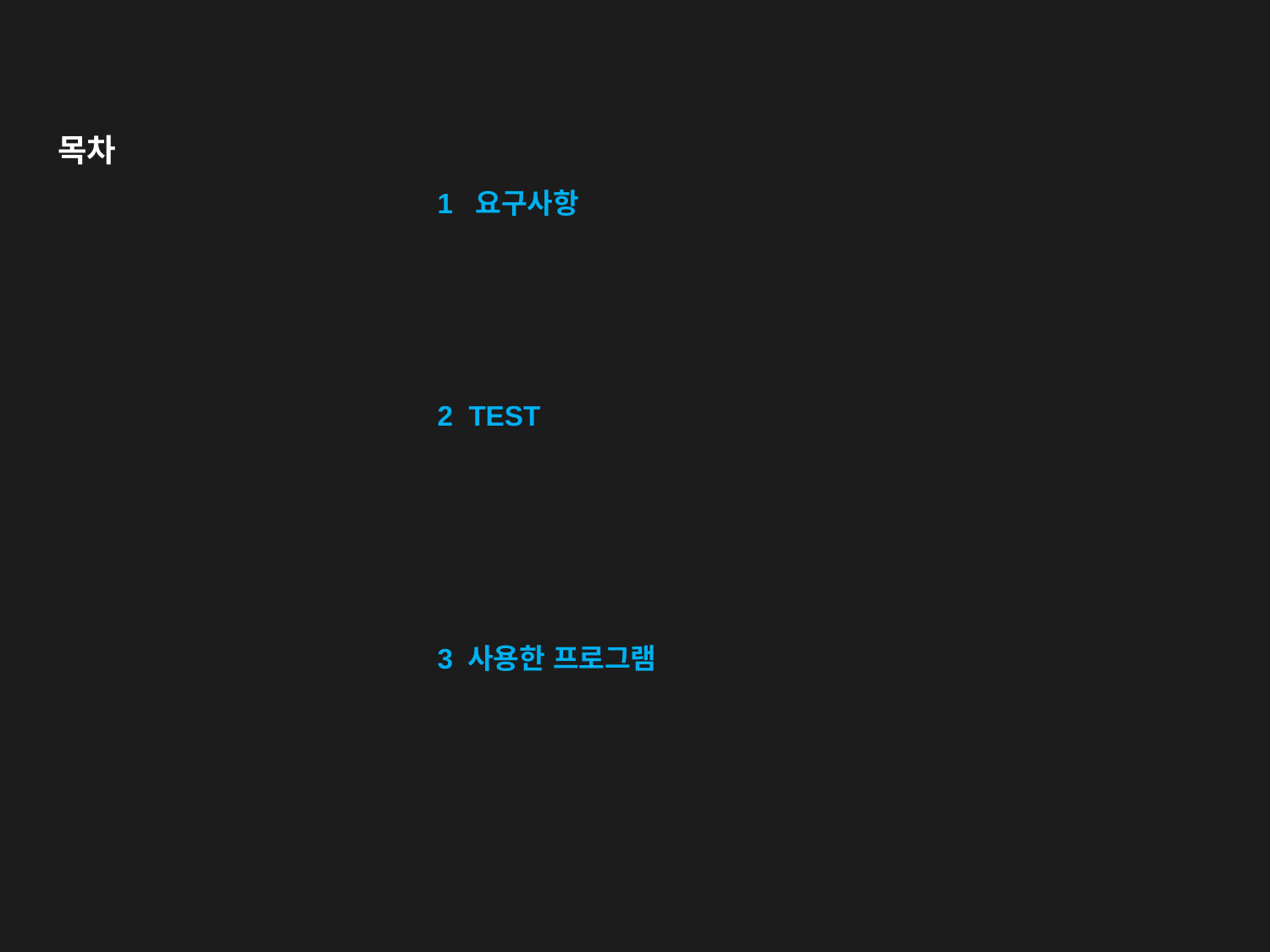

# 목차

1  요구사항

2  TEST

3 사용한 프로그램